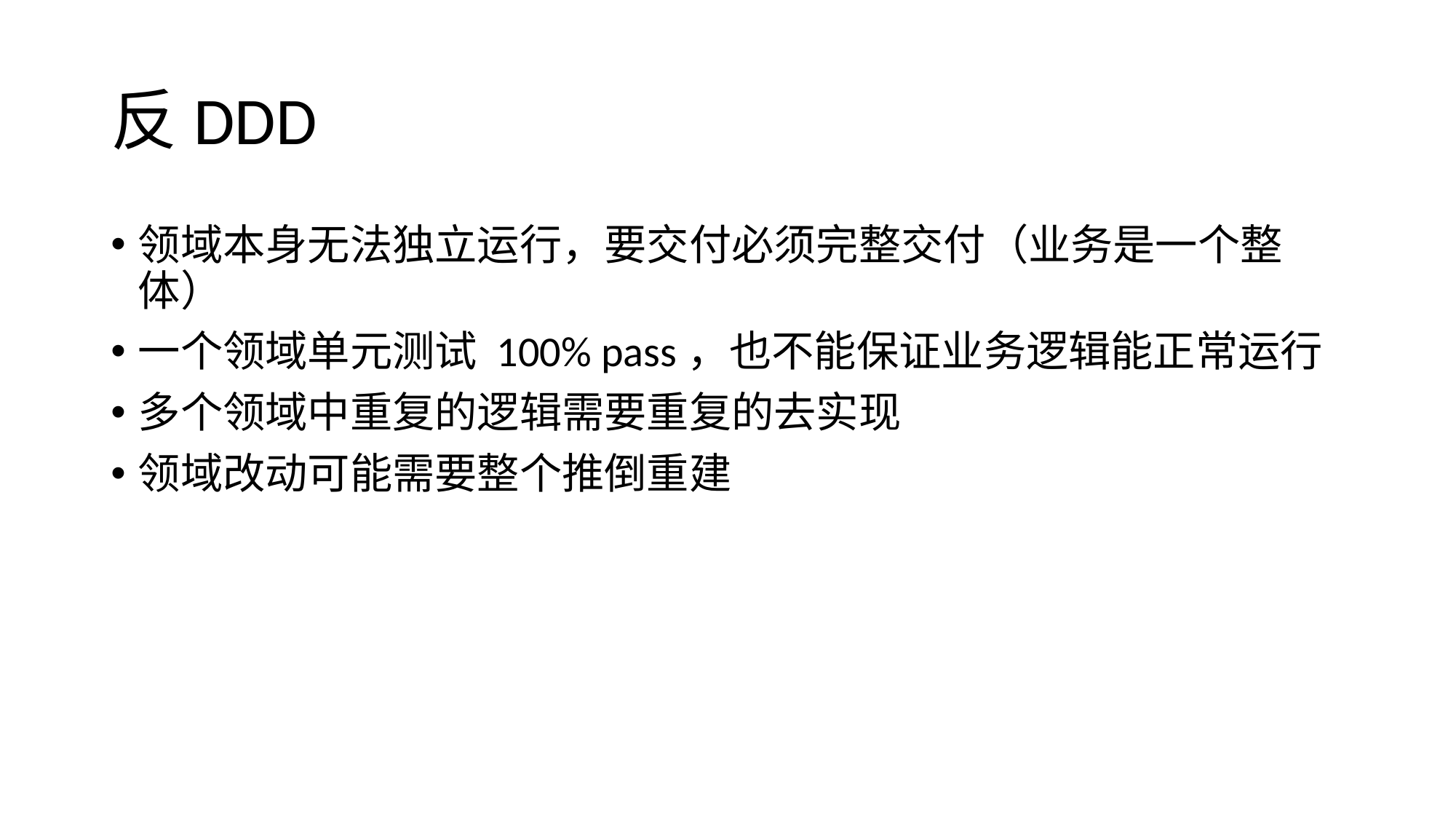

# 反DDD
领域本身无法独立运行，要交付必须完整交付（业务是一个整体）
一个领域单元测试 100% pass，也不能保证业务逻辑能正常运行
多个领域中重复的逻辑需要重复的去实现
领域改动可能需要整个推倒重建